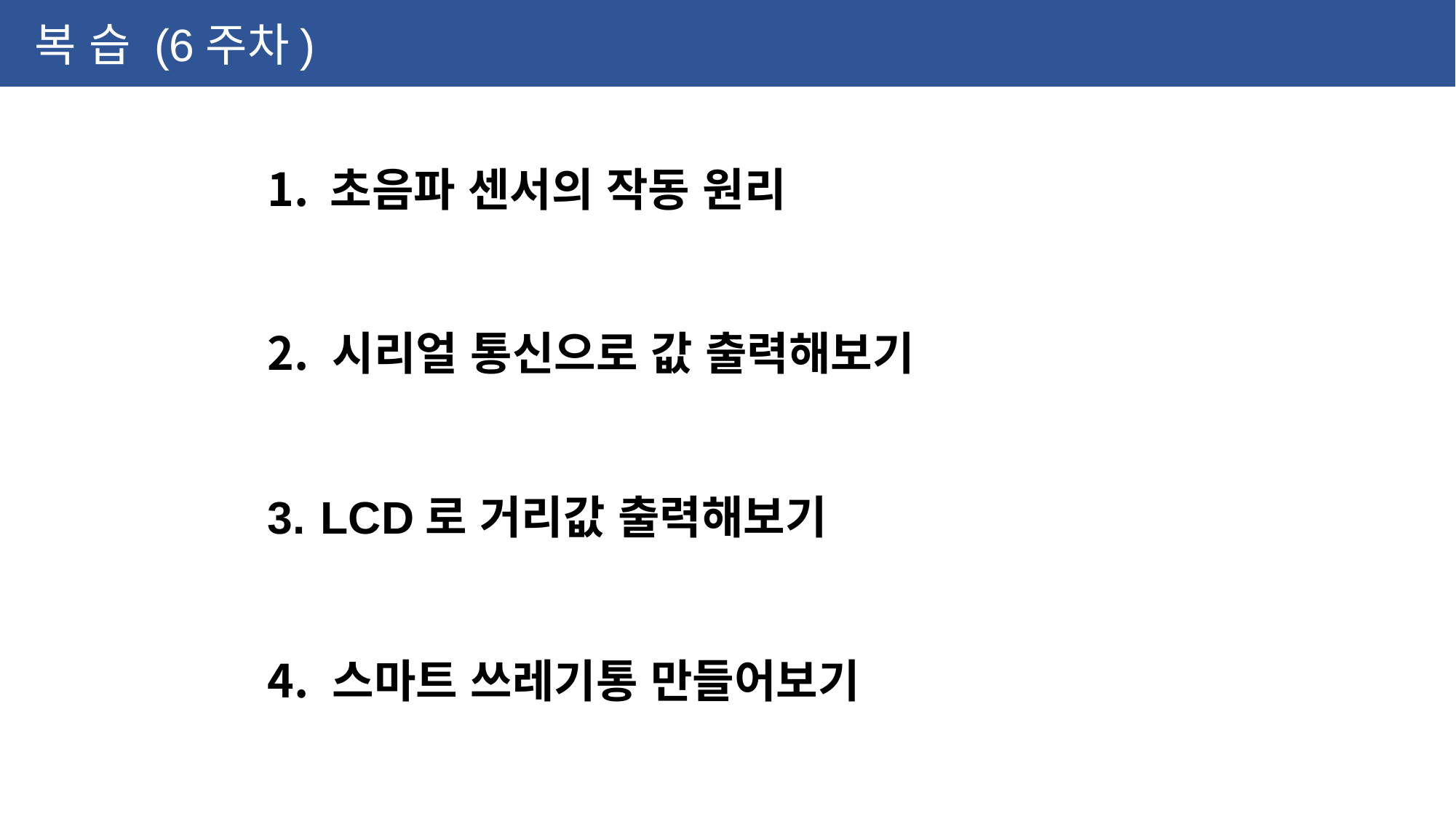

복 습 (6주차)
 초음파 센서의 작동 원리

 시리얼 통신으로 값 출력해보기

 LCD로 거리값 출력해보기

 스마트 쓰레기통 만들어보기